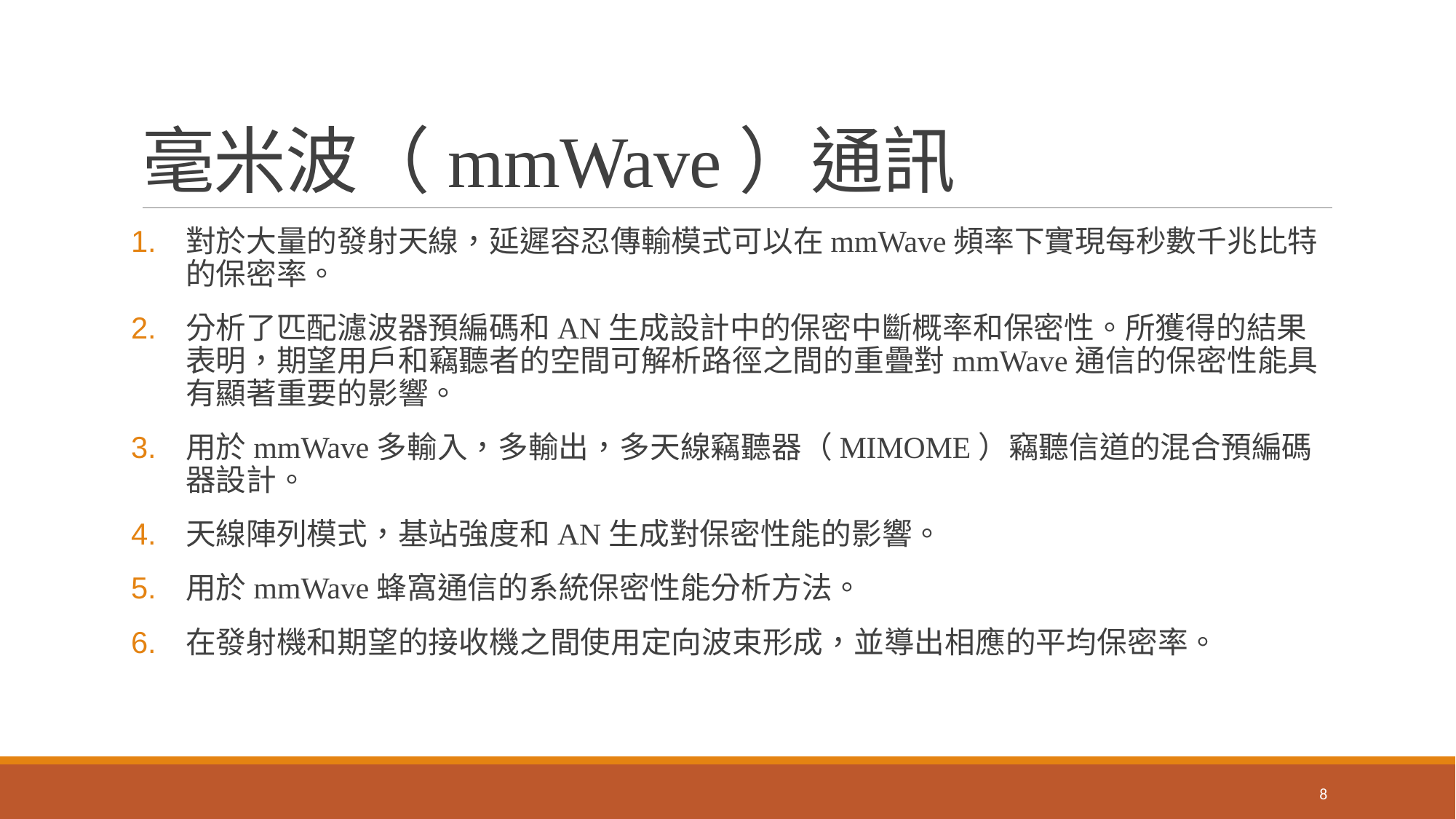

# 毫米波（mmWave）通訊
對於大量的發射天線，延遲容忍傳輸模式可以在mmWave頻率下實現每秒數千兆比特的保密率。
分析了匹配濾波器預編碼和AN生成設計中的保密中斷概率和保密性。所獲得的結果表明，期望用戶和竊聽者的空間可解析路徑之間的重疊對mmWave通信的保密性能具有顯著重要的影響。
用於mmWave多輸入，多輸出，多天線竊聽器（MIMOME）竊聽信道的混合預編碼器設計。
天線陣列模式，基站強度和AN生成對保密性能的影響。
用於mmWave蜂窩通信的系統保密性能分析方法。
在發射機和期望的接收機之間使用定向波束形成，並導出相應的平均保密率。

8